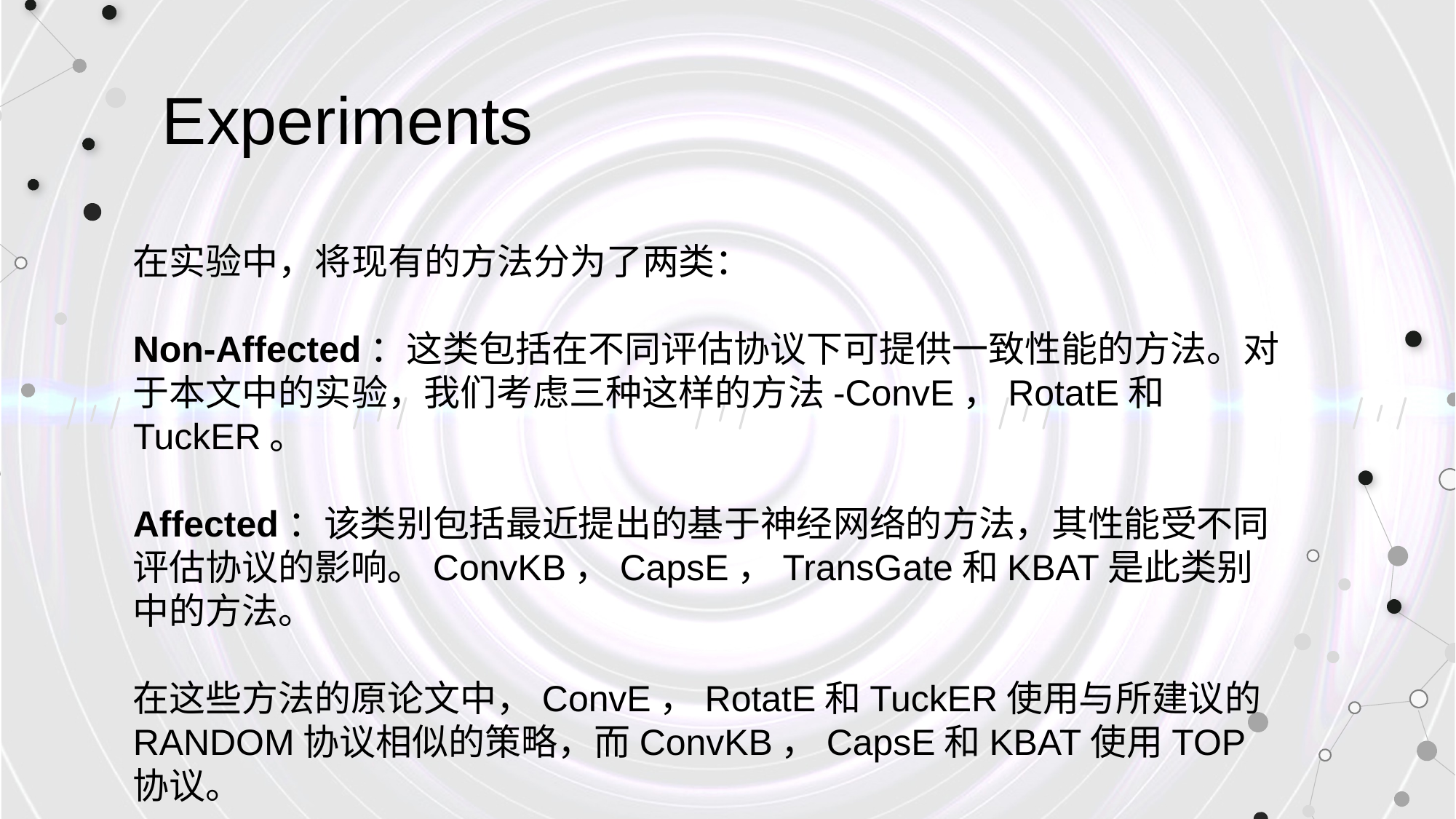

Experiments

在实验中，将现有的方法分为了两类：

Non-Affected：这类包括在不同评估协议下可提供一致性能的方法。对于本文中的实验，我们考虑三种这样的方法-ConvE，RotatE和TuckER。

Affected：该类别包括最近提出的基于神经网络的方法，其性能受不同评估协议的影响。ConvKB，CapsE，TransGate和KBAT是此类别中的方法。

在这些方法的原论文中，ConvE，RotatE和TuckER使用与所建议的RANDOM协议相似的策略，而ConvKB，CapsE和KBAT使用TOP协议。